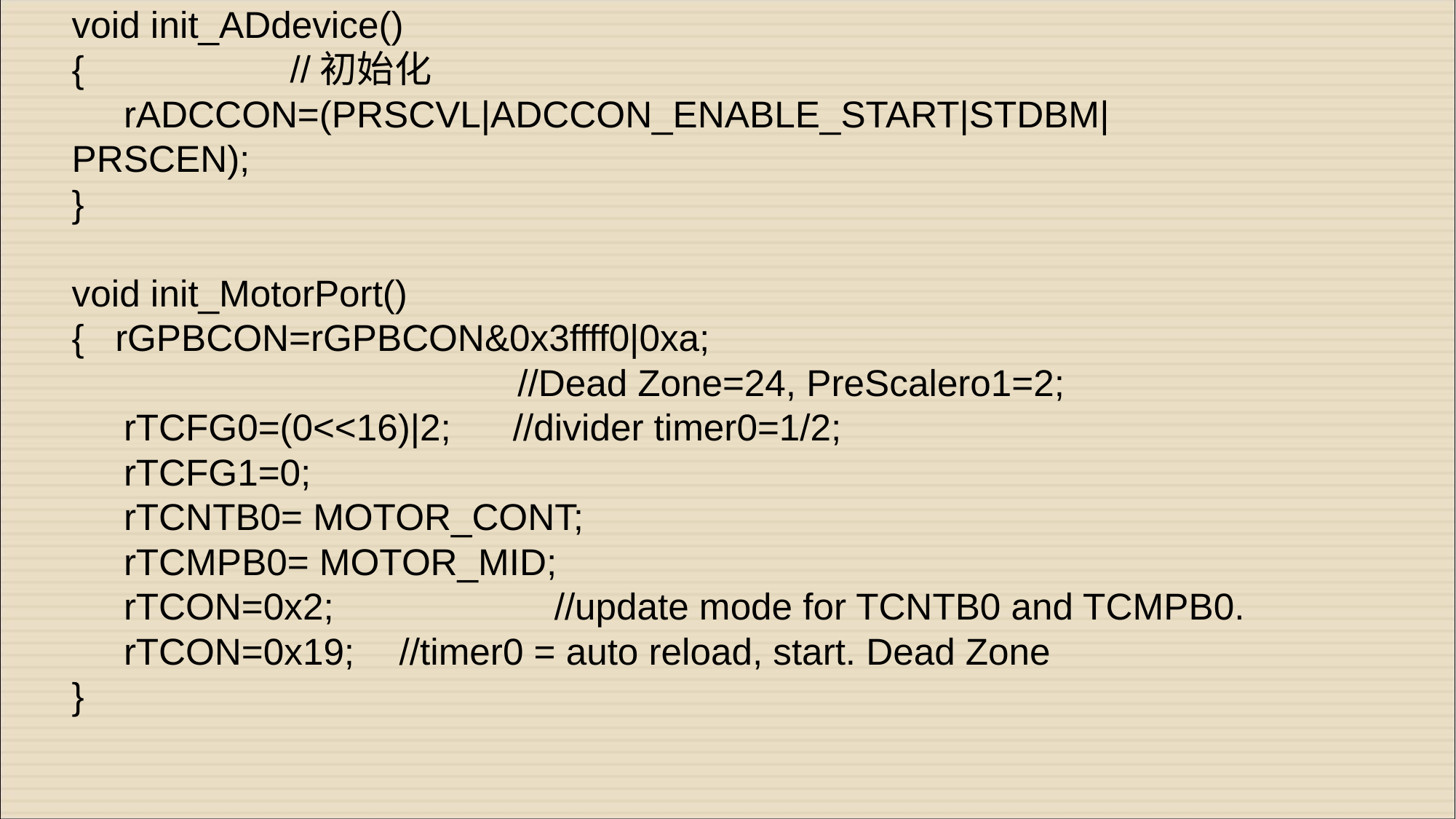

void init_ADdevice()
{		//初始化
     rADCCON=(PRSCVL|ADCCON_ENABLE_START|STDBM|PRSCEN);
}

void init_MotorPort()
{   rGPBCON=rGPBCON&0x3ffff0|0xa;
                                           //Dead Zone=24, PreScalero1=2;
     rTCFG0=(0<<16)|2;      //divider timer0=1/2;
     rTCFG1=0;
     rTCNTB0= MOTOR_CONT;
     rTCMPB0= MOTOR_MID;
     rTCON=0x2;	               //update mode for TCNTB0 and TCMPB0.
     rTCON=0x19;	//timer0 = auto reload, start. Dead Zone
}